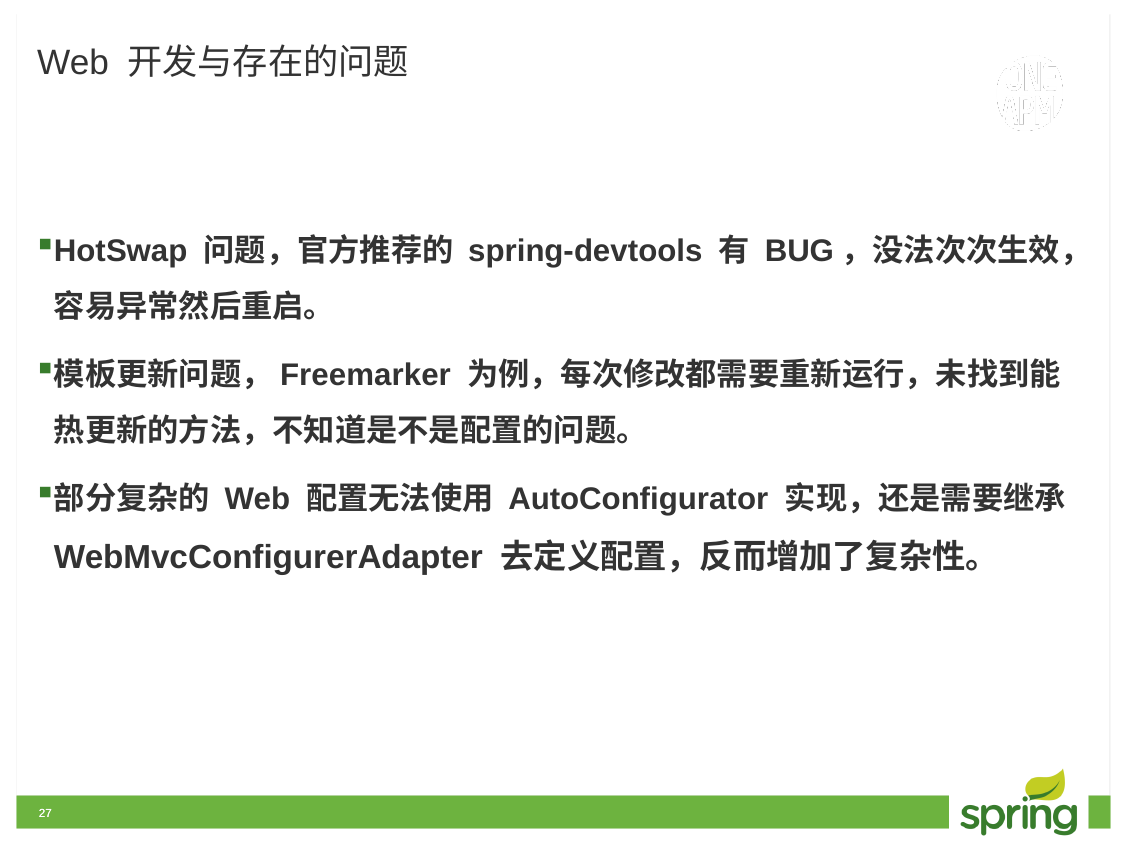

# Web 开发与存在的问题
HotSwap 问题，官方推荐的 spring-devtools 有 BUG，没法次次生效，容易异常然后重启。
模板更新问题，Freemarker 为例，每次修改都需要重新运行，未找到能热更新的方法，不知道是不是配置的问题。
部分复杂的 Web 配置无法使用 AutoConfigurator 实现，还是需要继承WebMvcConfigurerAdapter 去定义配置，反而增加了复杂性。